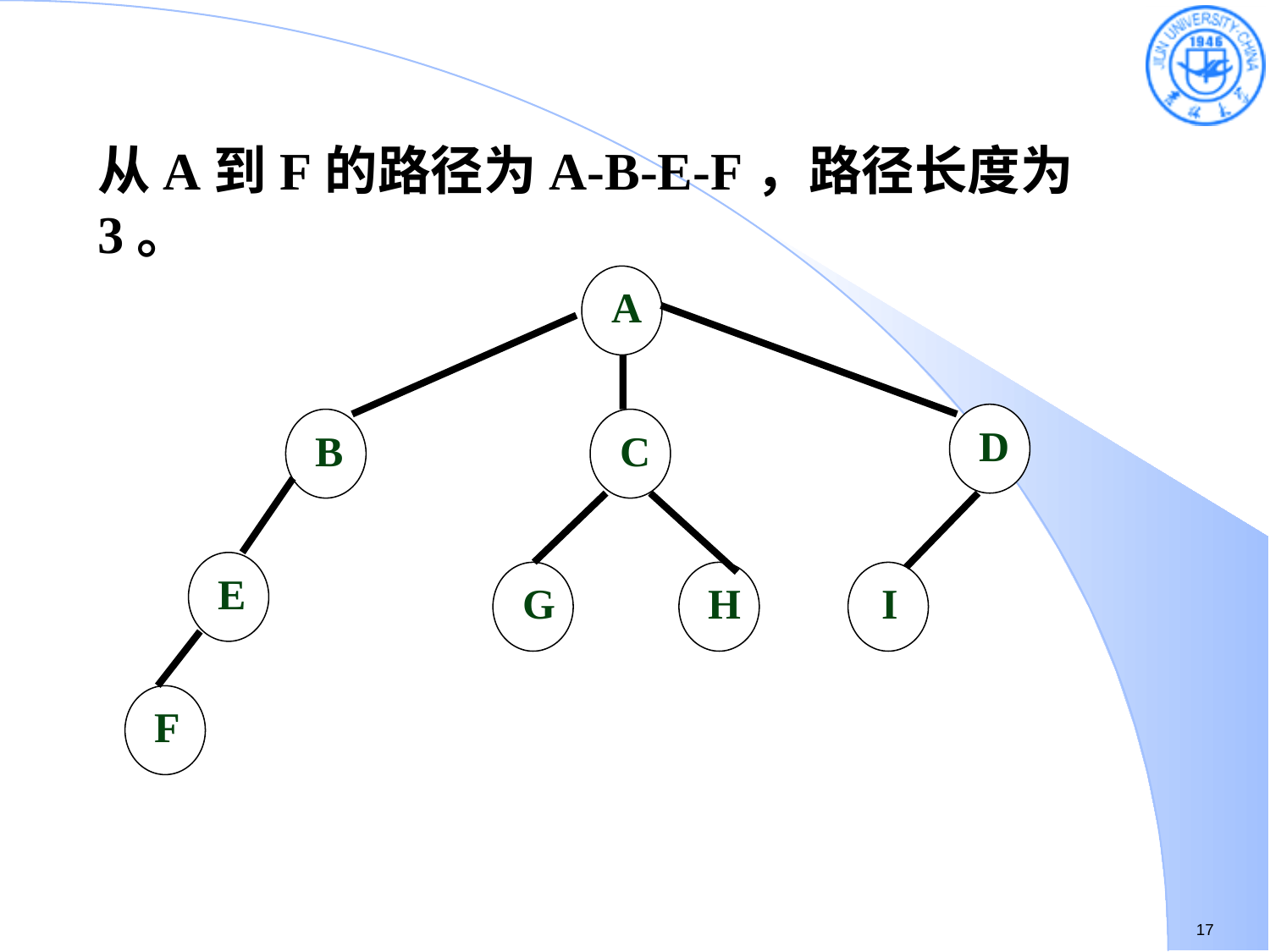

从A到F的路径为A-B-E-F，路径长度为3。

A

D

B

C

E

G

H

I

F